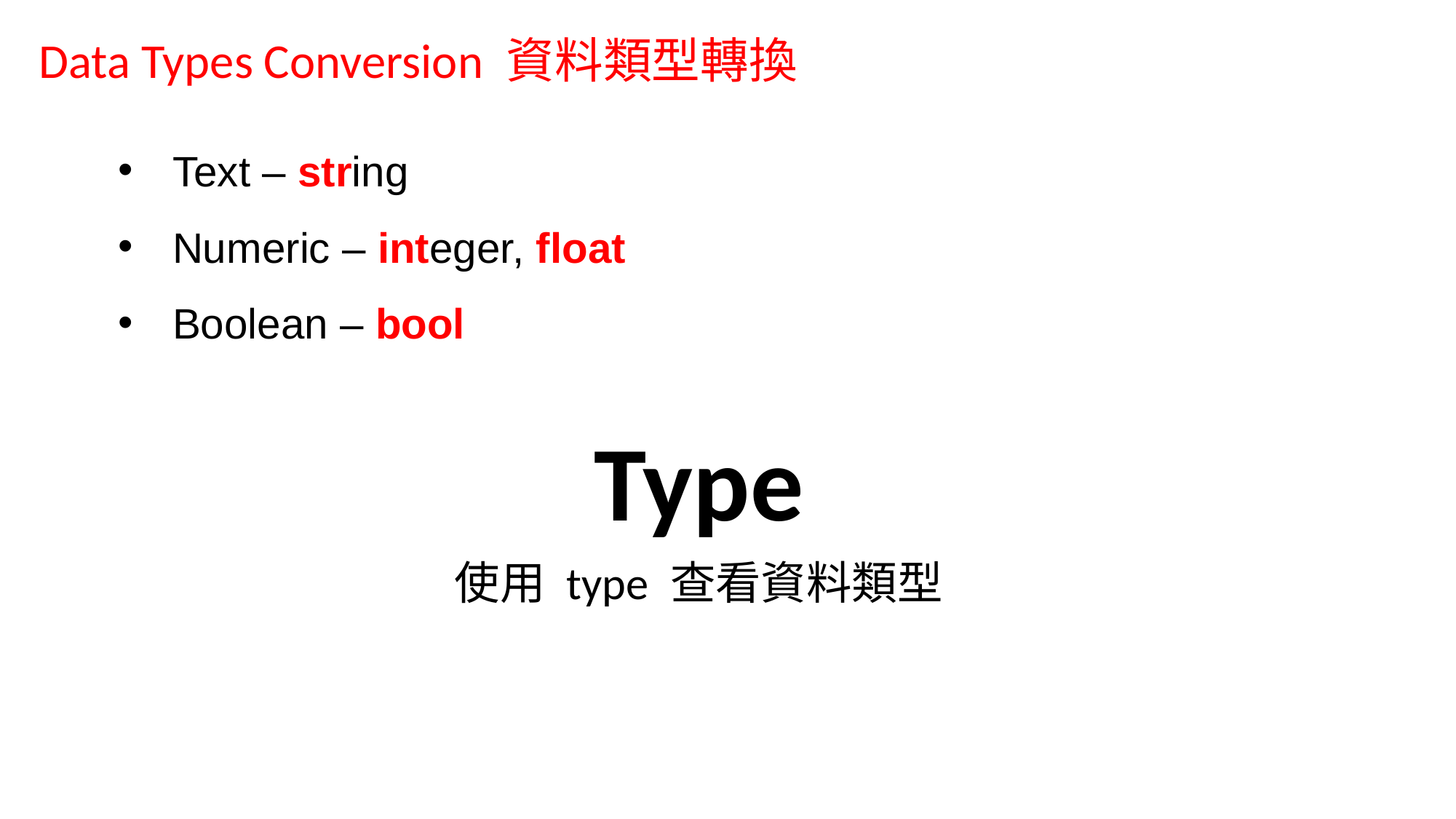

Data Types Conversion 資料類型轉換
Text – string
Numeric – integer, float
Boolean – bool
Type
使用 type 查看資料類型